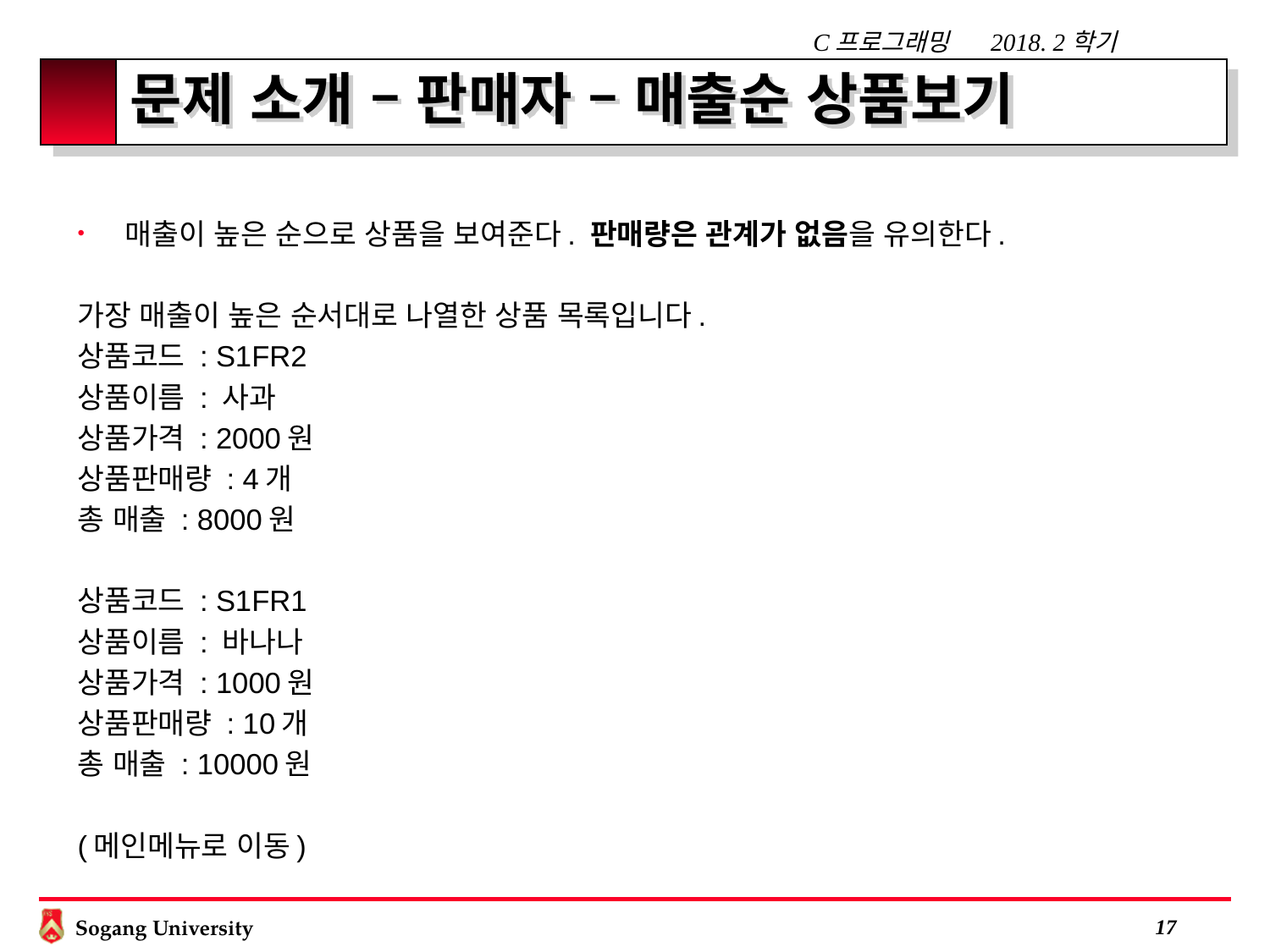

# 문제 소개 – 판매자 – 매출순 상품보기
매출이 높은 순으로 상품을 보여준다. 판매량은 관계가 없음을 유의한다.

가장 매출이 높은 순서대로 나열한 상품 목록입니다.
상품코드 : S1FR2
상품이름 : 사과
상품가격 : 2000원
상품판매량 : 4개
총 매출 : 8000원

상품코드 : S1FR1
상품이름 : 바나나
상품가격 : 1000원
상품판매량 : 10개
총 매출 : 10000원

(메인메뉴로 이동)

 17